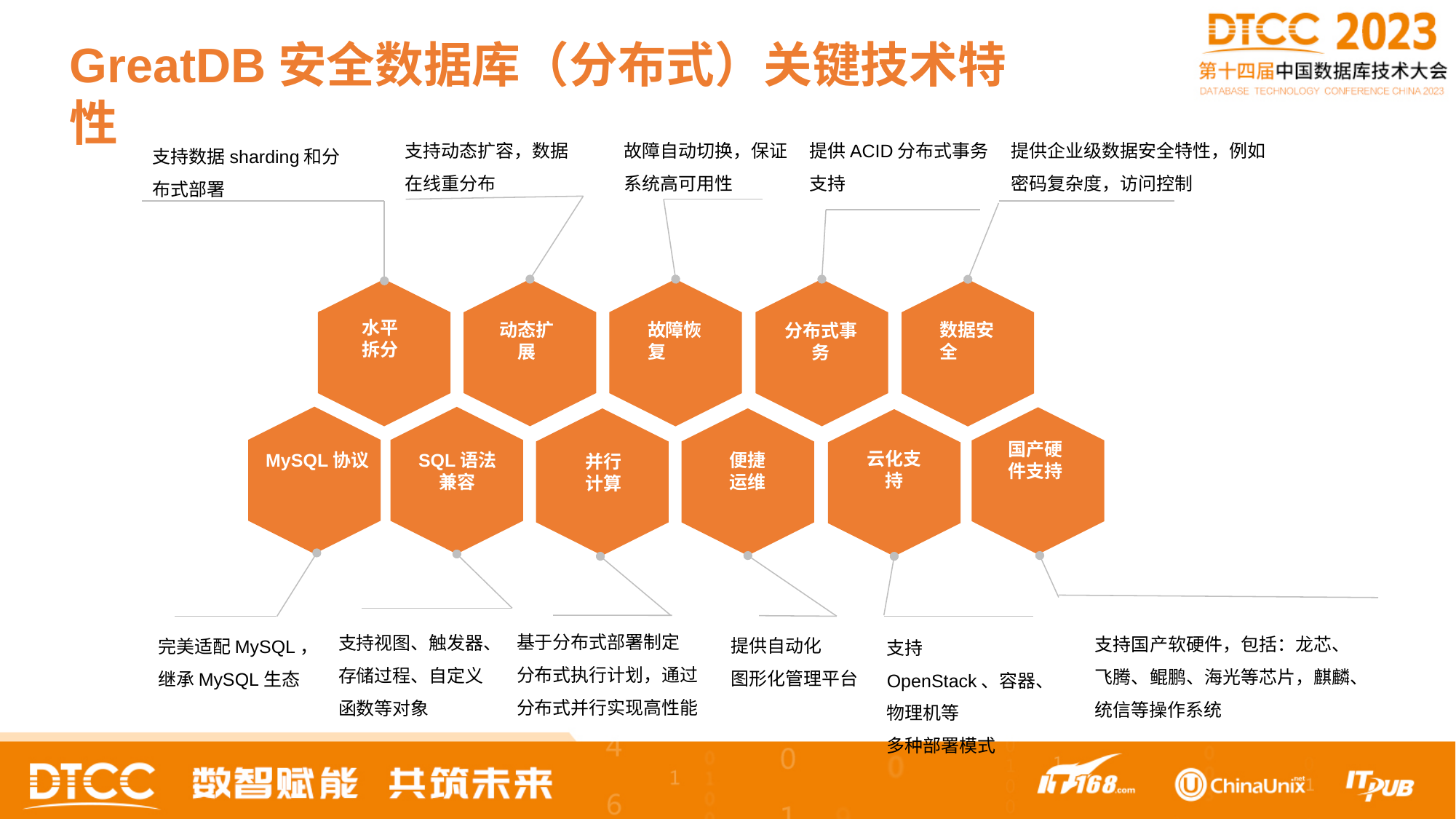

GreatDB安全数据库（分布式）关键技术特性
支持动态扩容，数据在线重分布
故障自动切换，保证系统高可用性
提供企业级数据安全特性，例如密码复杂度，访问控制
提供ACID分布式事务支持
支持数据sharding和分布式部署

水平
拆分

故障恢复

分布式事务

动态扩展

数据安全

MySQL协议

SQL语法兼容

国产硬件支持

便捷
运维

并行
计算

云化支持
基于分布式部署制定
分布式执行计划，通过
分布式并行实现高性能
支持视图、触发器、存储过程、自定义
函数等对象
支持国产软硬件，包括：龙芯、飞腾、鲲鹏、海光等芯片，麒麟、统信等操作系统
提供自动化
图形化管理平台
完美适配MySQL，
继承MySQL生态
支持OpenStack、容器、物理机等
多种部署模式